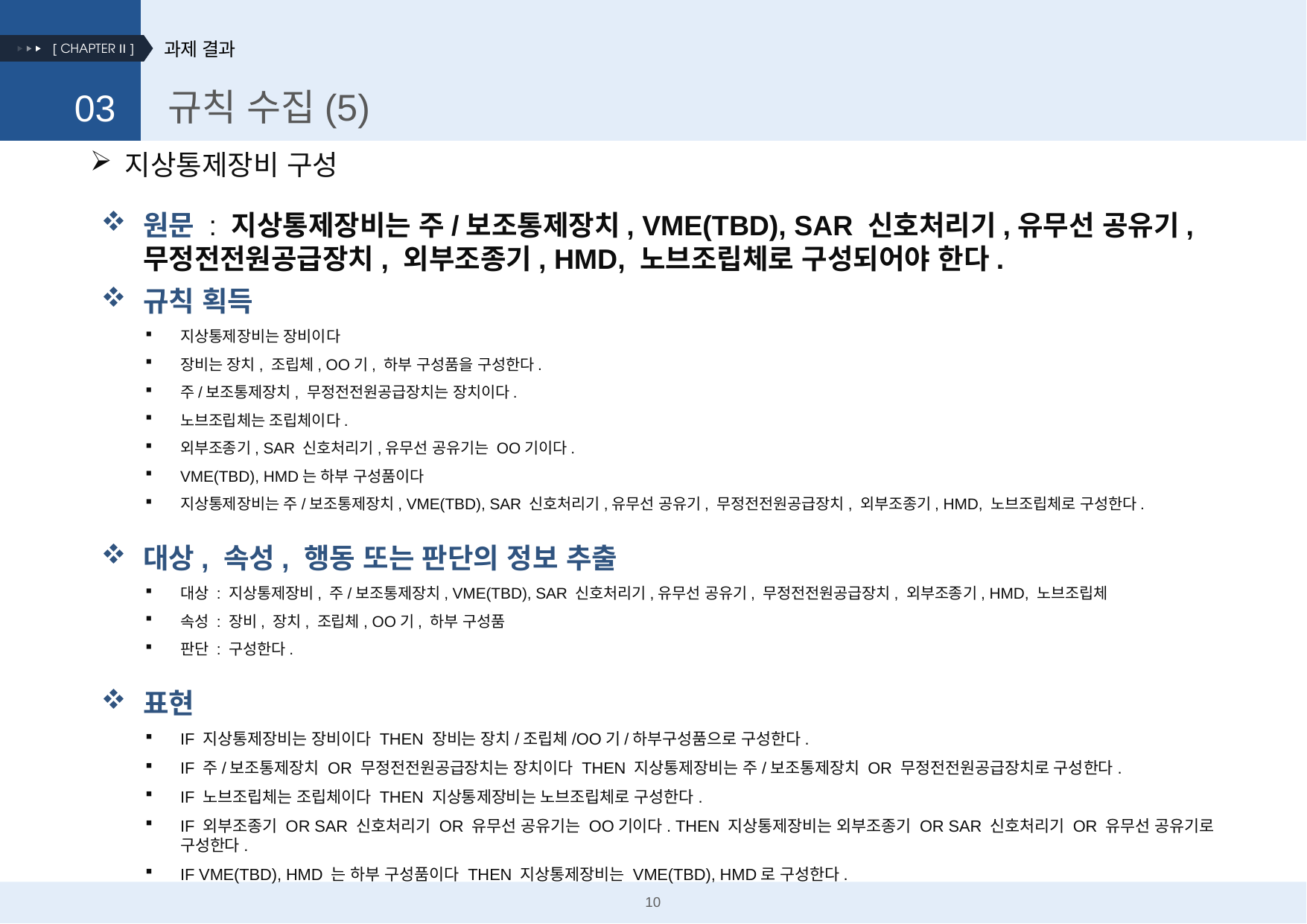

규칙 수집(5)
03
지상통제장비 구성
원문 : 지상통제장비는 주/보조통제장치, VME(TBD), SAR 신호처리기,유무선 공유기, 무정전전원공급장치, 외부조종기, HMD, 노브조립체로 구성되어야 한다.
규칙 획득
지상통제장비는 장비이다
장비는 장치, 조립체, OO기, 하부 구성품을 구성한다.
주/보조통제장치, 무정전전원공급장치는 장치이다.
노브조립체는 조립체이다.
외부조종기, SAR 신호처리기,유무선 공유기는 OO기이다.
VME(TBD), HMD는 하부 구성품이다
지상통제장비는 주/보조통제장치, VME(TBD), SAR 신호처리기,유무선 공유기, 무정전전원공급장치, 외부조종기, HMD, 노브조립체로 구성한다.
대상, 속성, 행동 또는 판단의 정보 추출
대상 : 지상통제장비, 주/보조통제장치, VME(TBD), SAR 신호처리기,유무선 공유기, 무정전전원공급장치, 외부조종기, HMD, 노브조립체
속성 : 장비, 장치, 조립체, OO기, 하부 구성품
판단 : 구성한다.
표현
IF 지상통제장비는 장비이다 THEN 장비는 장치/조립체/OO기/하부구성품으로 구성한다.
IF 주/보조통제장치 OR 무정전전원공급장치는 장치이다 THEN 지상통제장비는 주/보조통제장치 OR 무정전전원공급장치로 구성한다.
IF 노브조립체는 조립체이다 THEN 지상통제장비는 노브조립체로 구성한다.
IF 외부조종기 OR SAR 신호처리기 OR 유무선 공유기는 OO기이다. THEN 지상통제장비는 외부조종기 OR SAR 신호처리기 OR 유무선 공유기로 구성한다.
IF VME(TBD), HMD 는 하부 구성품이다 THEN 지상통제장비는 VME(TBD), HMD로 구성한다.